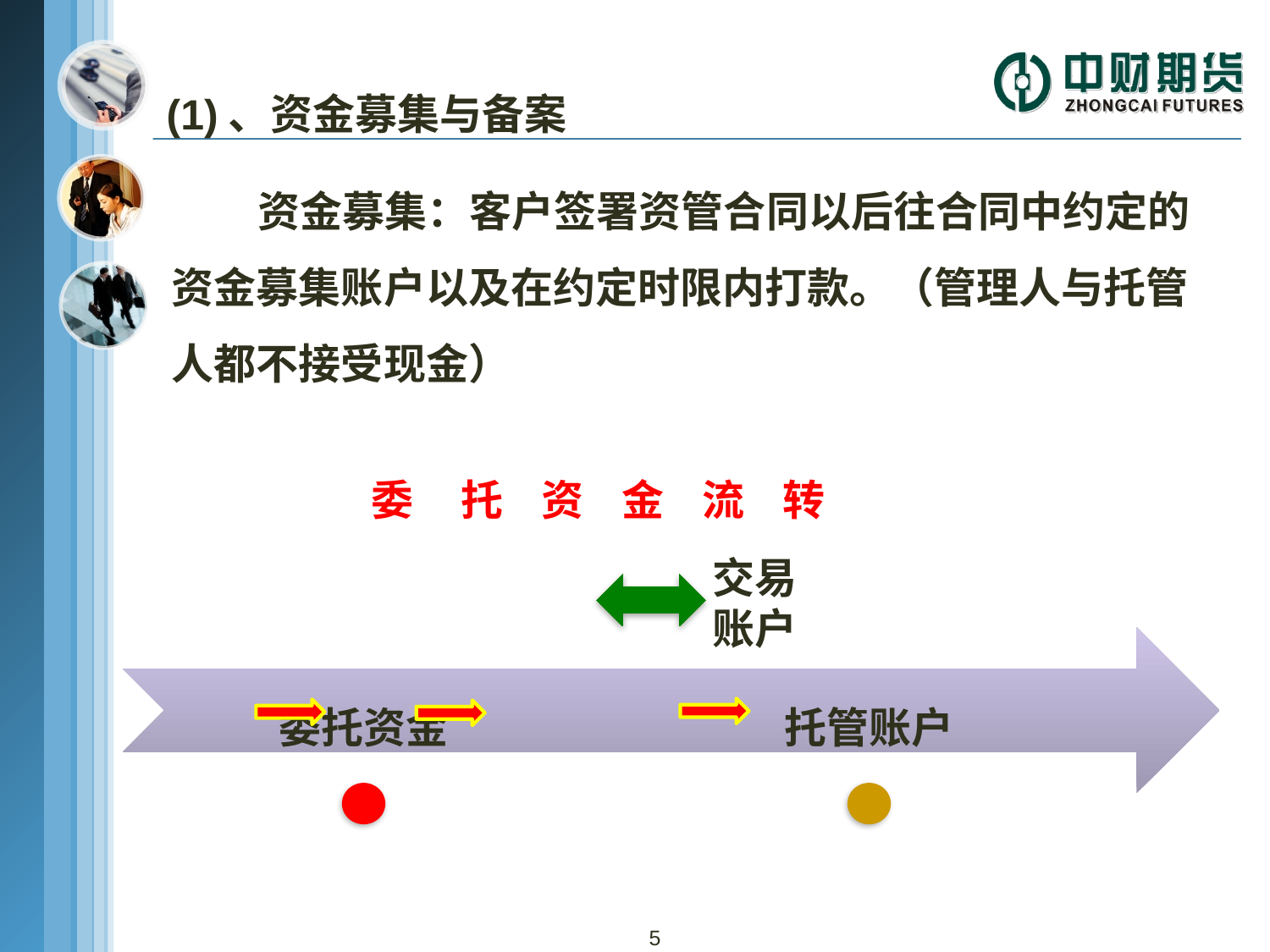

(1)、资金募集与备案
        资金募集：客户签署资管合同以后往合同中约定的资金募集账户以及在约定时限内打款。（管理人与托管人都不接受现金）

委     托    资    金    流    转
委托资金
募集账户
托管账户
交易账户

5